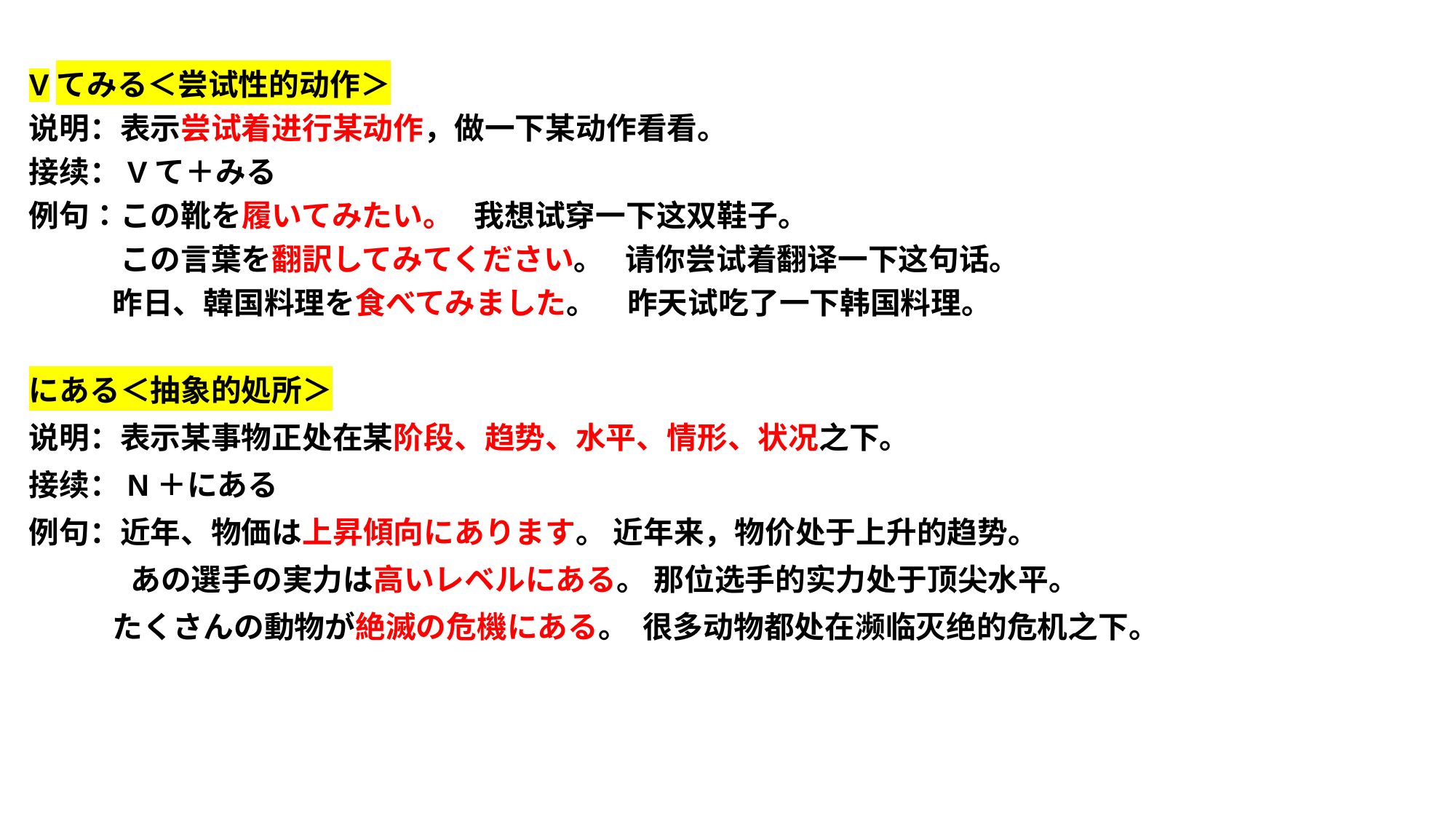

Vてみる＜尝试性的动作＞
说明：表示尝试着进行某动作，做一下某动作看看。
接续：Vて＋みる
例句：この靴を履いてみたい。   我想试穿一下这双鞋子。
　　　この言葉を翻訳してみてください。   请你尝试着翻译一下这句话。
           昨日、韓国料理を食べてみました。　昨天试吃了一下韩国料理。

にある＜抽象的処所＞
说明：表示某事物正处在某阶段、趋势、水平、情形、状况之下。
接续：N＋にある
例句：近年、物価は上昇傾向にあります。 近年来，物价处于上升的趋势。
              あの選手の実力は高いレベルにある。 那位选手的实力处于顶尖水平。
           たくさんの動物が絶滅の危機にある。  很多动物都处在濒临灭绝的危机之下。